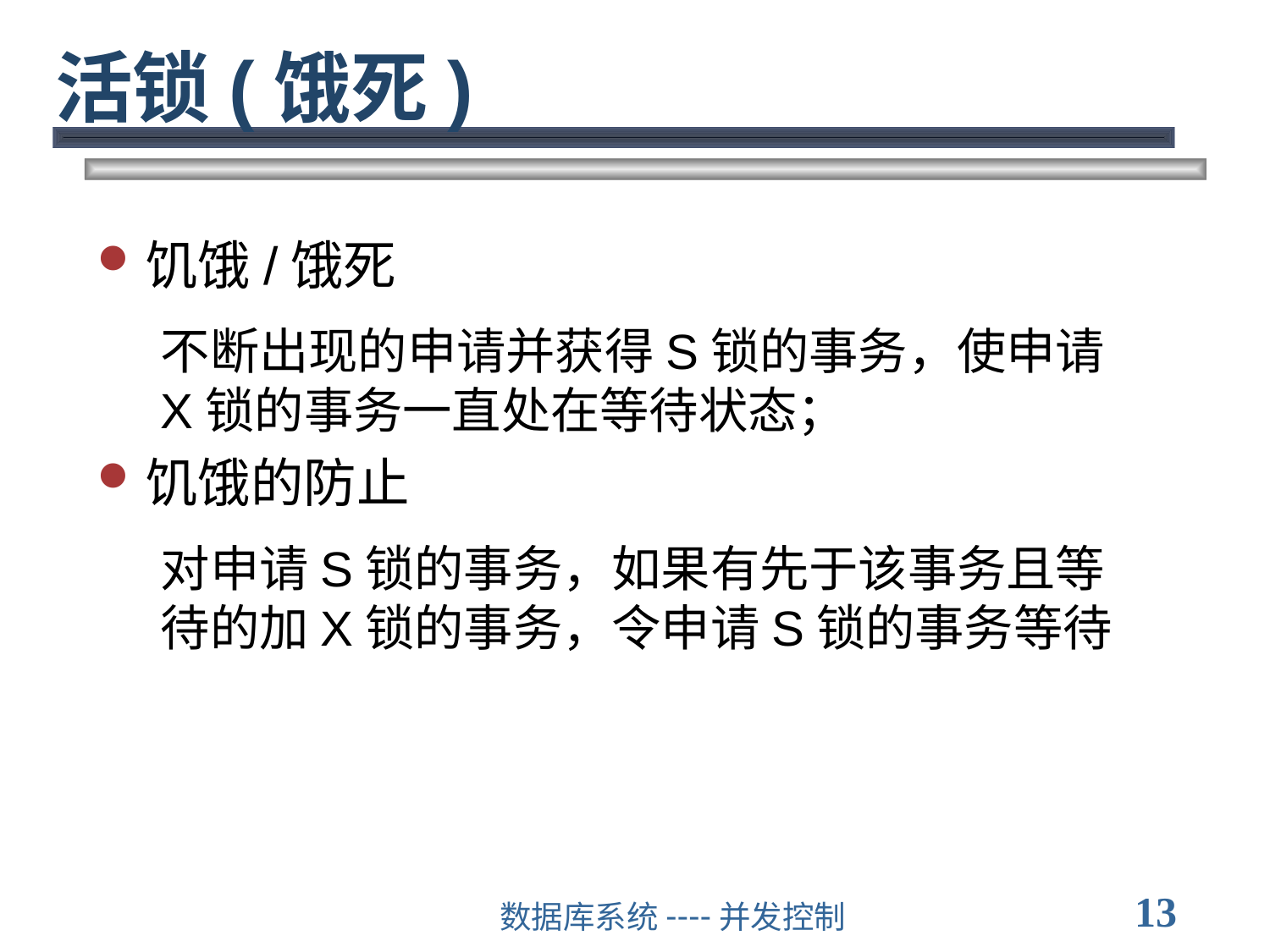

# 活锁(饿死)
饥饿/饿死
不断出现的申请并获得S锁的事务，使申请X锁的事务一直处在等待状态；
饥饿的防止
对申请S锁的事务，如果有先于该事务且等待的加X锁的事务，令申请S锁的事务等待
13
数据库系统----并发控制